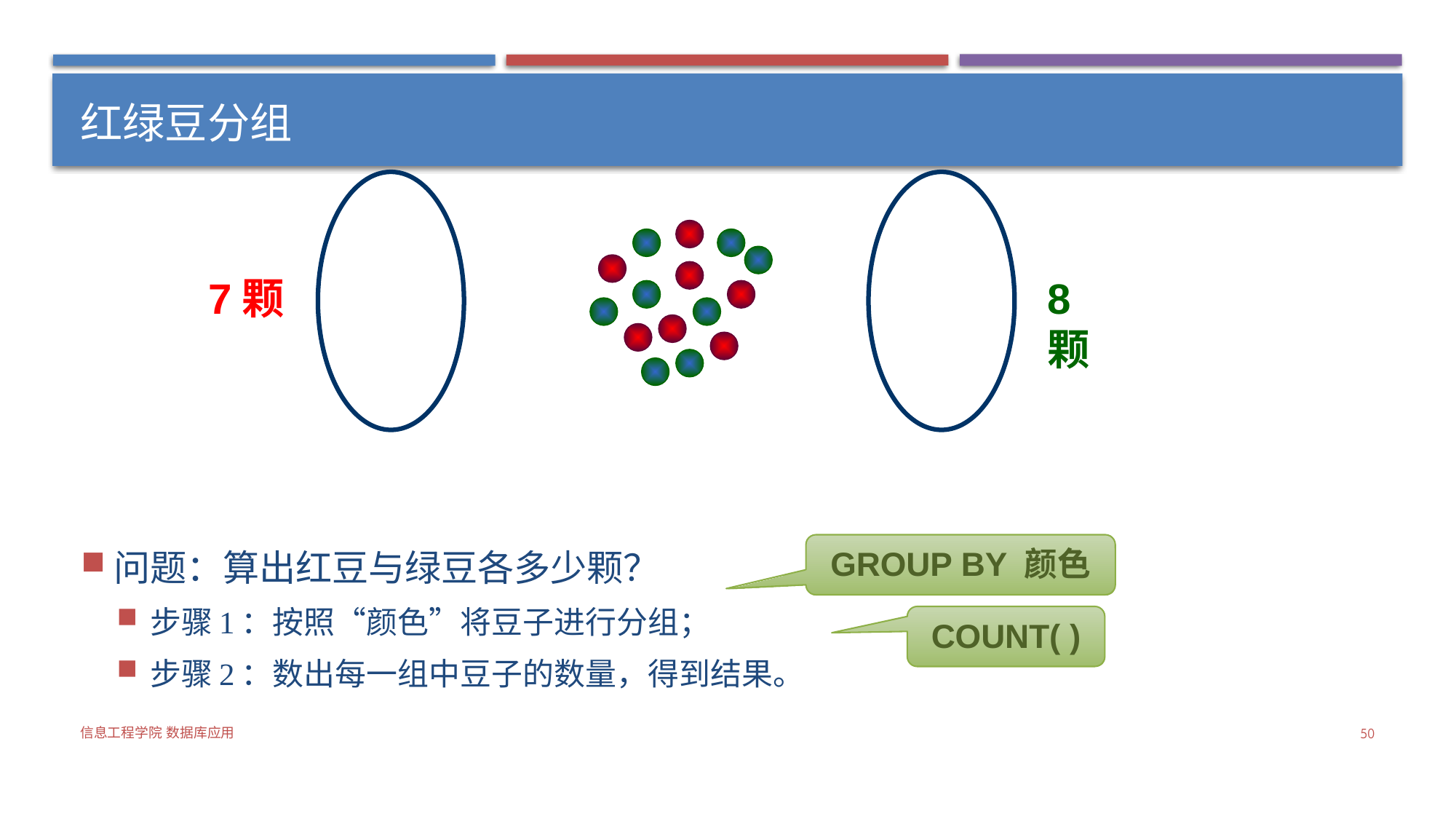

# 红绿豆分组

问题：算出红豆与绿豆各多少颗？
步骤1：按照“颜色”将豆子进行分组；
步骤2：数出每一组中豆子的数量，得到结果。

8颗
7颗

GROUP BY 颜色
COUNT( )
信息工程学院 数据库应用
50